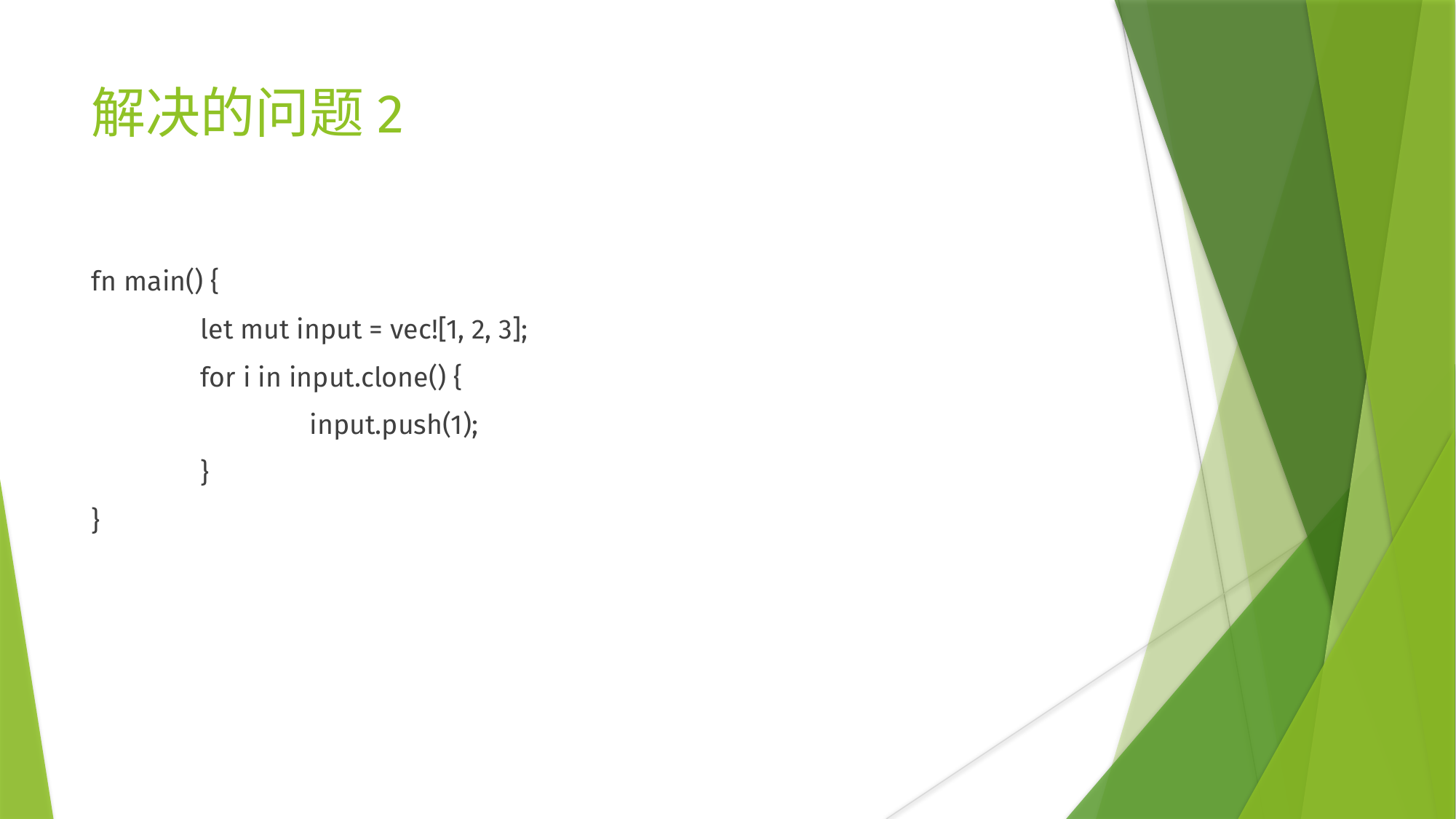

解决的问题2
fn main() {
	let mut input = vec![1, 2, 3];
	for i in input.clone() {
		input.push(1);
	}
}